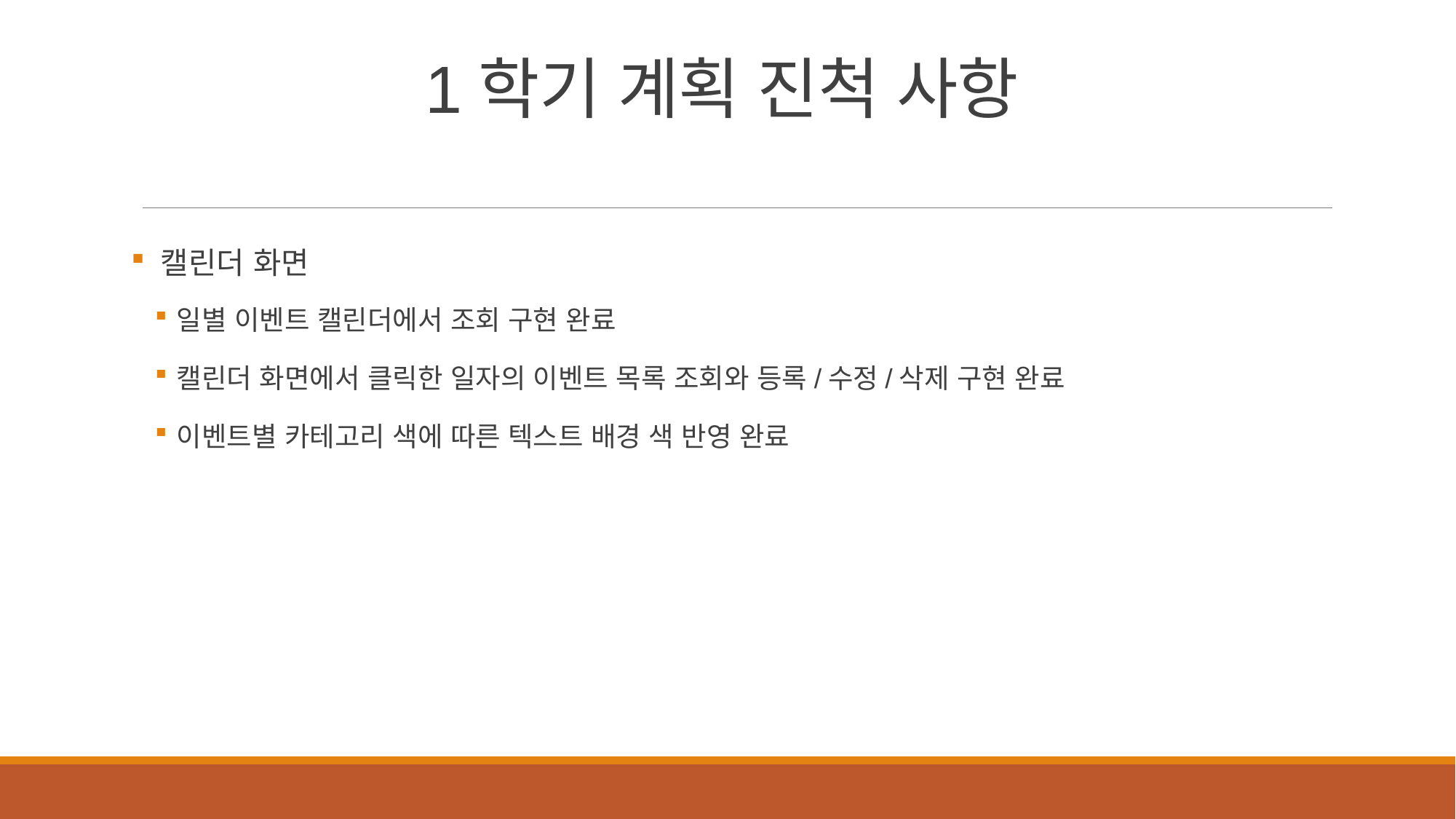

# 1학기 계획 진척 사항
 캘린더 화면
일별 이벤트 캘린더에서 조회 구현 완료
캘린더 화면에서 클릭한 일자의 이벤트 목록 조회와 등록/수정/삭제 구현 완료
이벤트별 카테고리 색에 따른 텍스트 배경 색 반영 완료